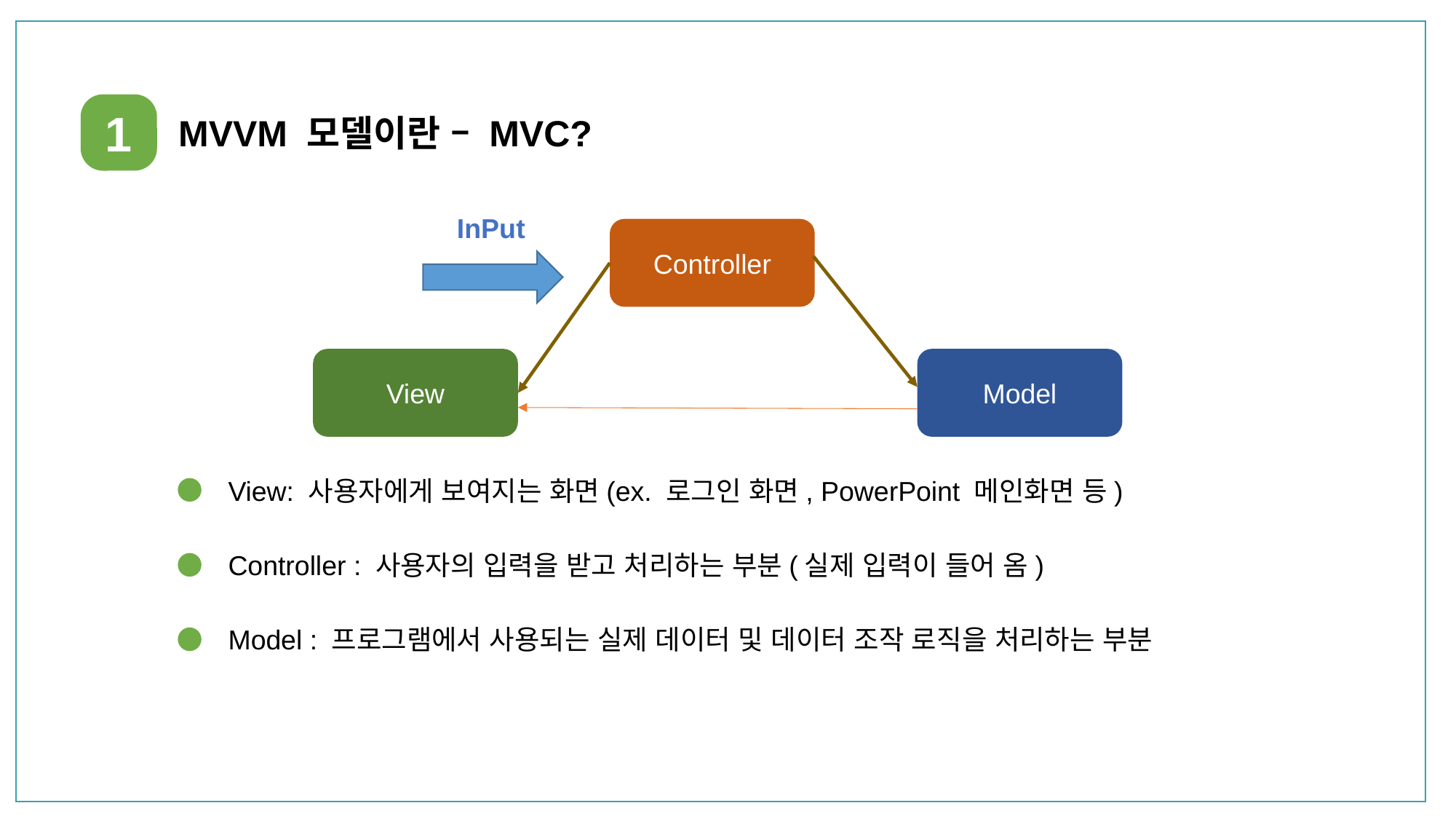

1
MVVM 모델이란 – MVC?
InPut
Controller
View
Model

View: 사용자에게 보여지는 화면(ex. 로그인 화면, PowerPoint 메인화면 등)

Controller : 사용자의 입력을 받고 처리하는 부분(실제 입력이 들어 옴)

Model : 프로그램에서 사용되는 실제 데이터 및 데이터 조작 로직을 처리하는 부분